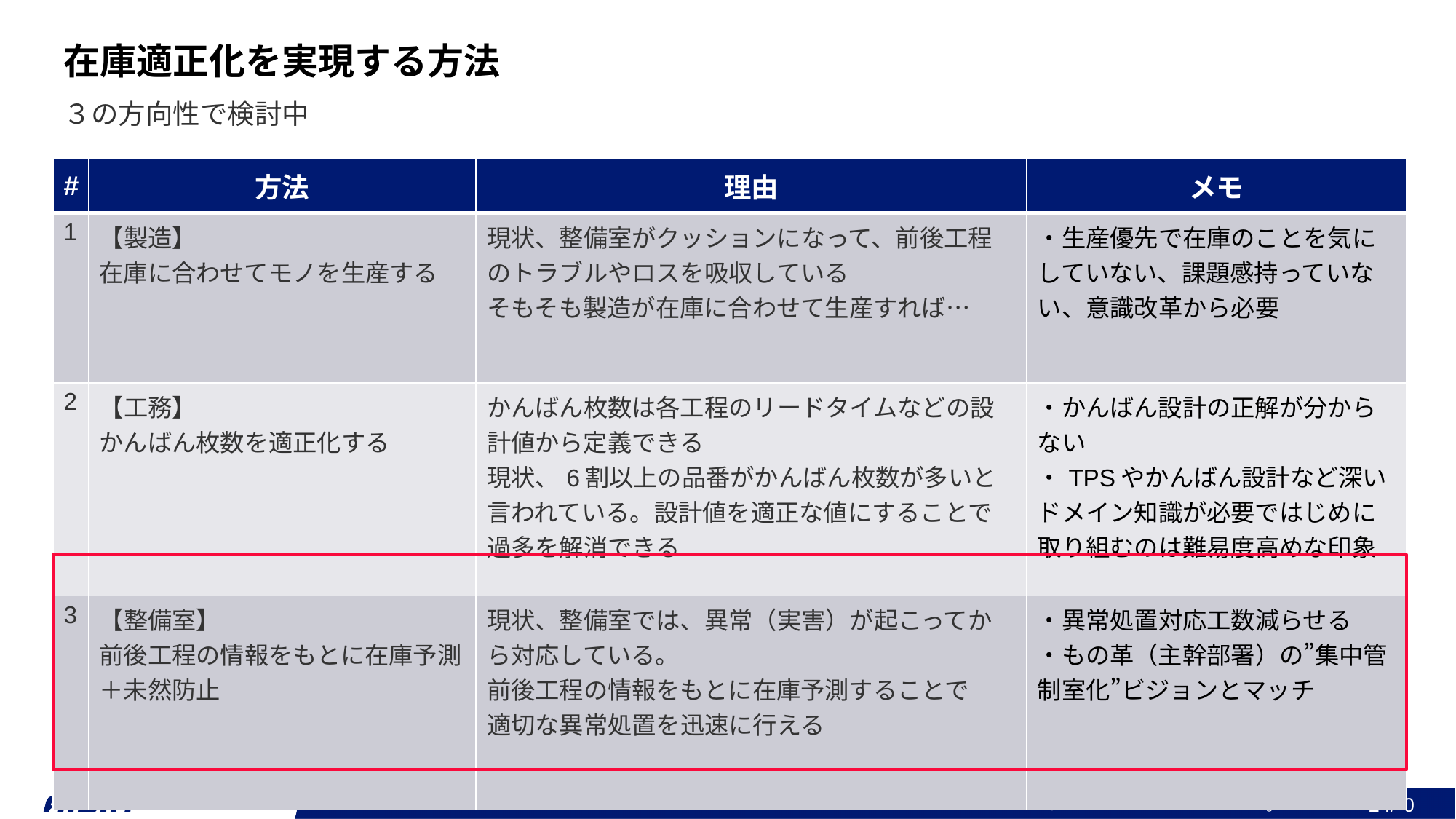

在庫適正化を実現する方法
３の方向性で検討中
| # | 方法 | 理由 | メモ |
| --- | --- | --- | --- |
| 1 | 【製造】 在庫に合わせてモノを生産する | 現状、整備室がクッションになって、前後工程のトラブルやロスを吸収している そもそも製造が在庫に合わせて生産すれば… | ・生産優先で在庫のことを気にしていない、課題感持っていない、意識改革から必要 |
| 2 | 【工務】 かんばん枚数を適正化する | かんばん枚数は各工程のリードタイムなどの設計値から定義できる 現状、6割以上の品番がかんばん枚数が多いと言われている。設計値を適正な値にすることで過多を解消できる | ・かんばん設計の正解が分からない ・TPSやかんばん設計など深いドメイン知識が必要ではじめに取り組むのは難易度高めな印象 |
| 3 | 【整備室】 前後工程の情報をもとに在庫予測＋未然防止 | 現状、整備室では、異常（実害）が起こってから対応している。 前後工程の情報をもとに在庫予測することで 適切な異常処置を迅速に行える | ・異常処置対応工数減らせる ・もの革（主幹部署）の”集中管制室化”ビジョンとマッチ |

March 18, 2025